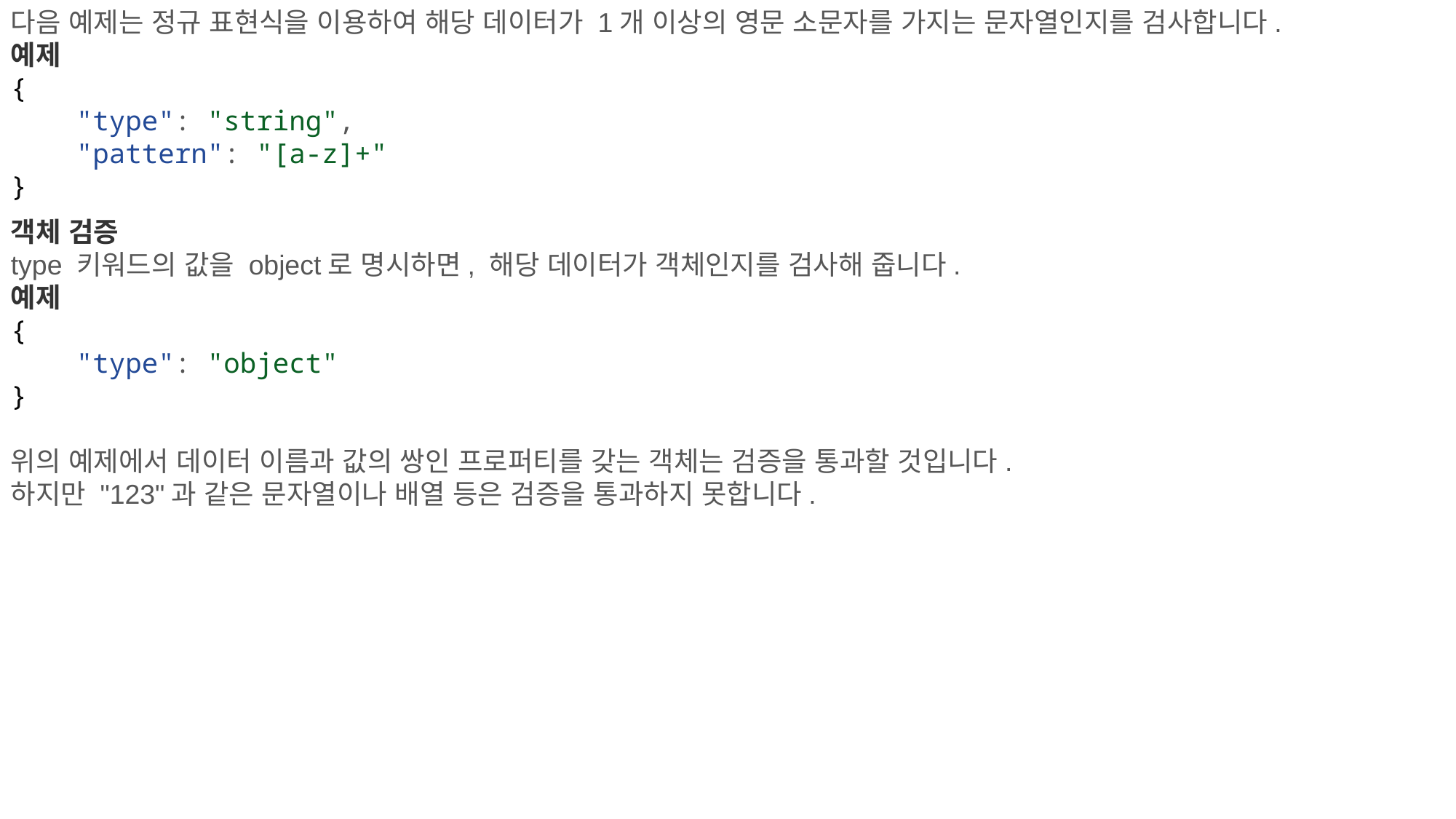

다음 예제는 정규 표현식을 이용하여 해당 데이터가 1개 이상의 영문 소문자를 가지는 문자열인지를 검사합니다.
예제
{
    "type": "string",
    "pattern": "[a-z]+"
}
객체 검증
type 키워드의 값을 object로 명시하면, 해당 데이터가 객체인지를 검사해 줍니다.
예제
{
    "type": "object"
}

위의 예제에서 데이터 이름과 값의 쌍인 프로퍼티를 갖는 객체는 검증을 통과할 것입니다.
하지만 "123"과 같은 문자열이나 배열 등은 검증을 통과하지 못합니다.